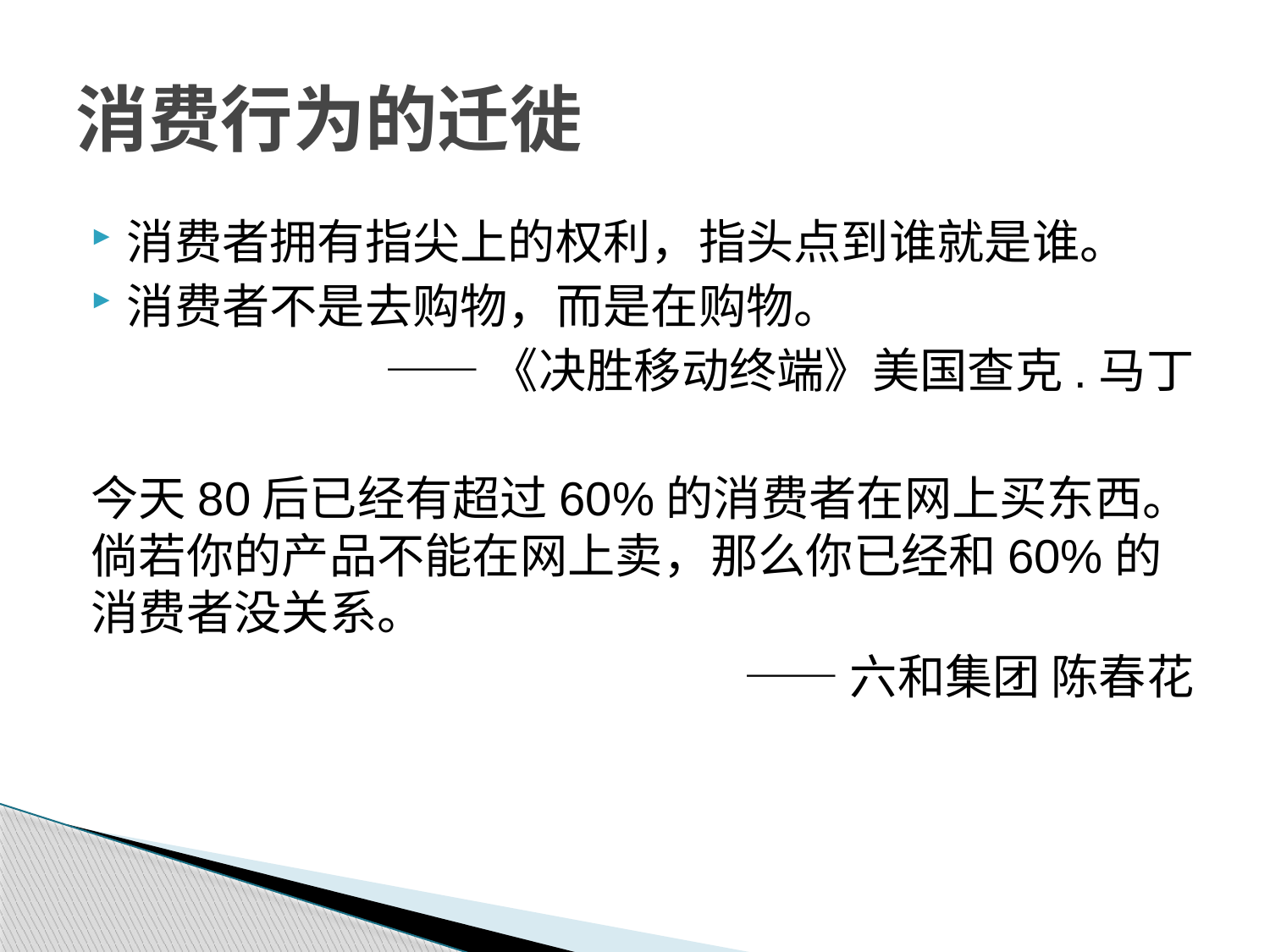

# 消费行为的迁徙
消费者拥有指尖上的权利，指头点到谁就是谁。
消费者不是去购物，而是在购物。
——《决胜移动终端》美国查克.马丁

今天80后已经有超过60%的消费者在网上买东西。倘若你的产品不能在网上卖，那么你已经和60%的消费者没关系。
——六和集团 陈春花